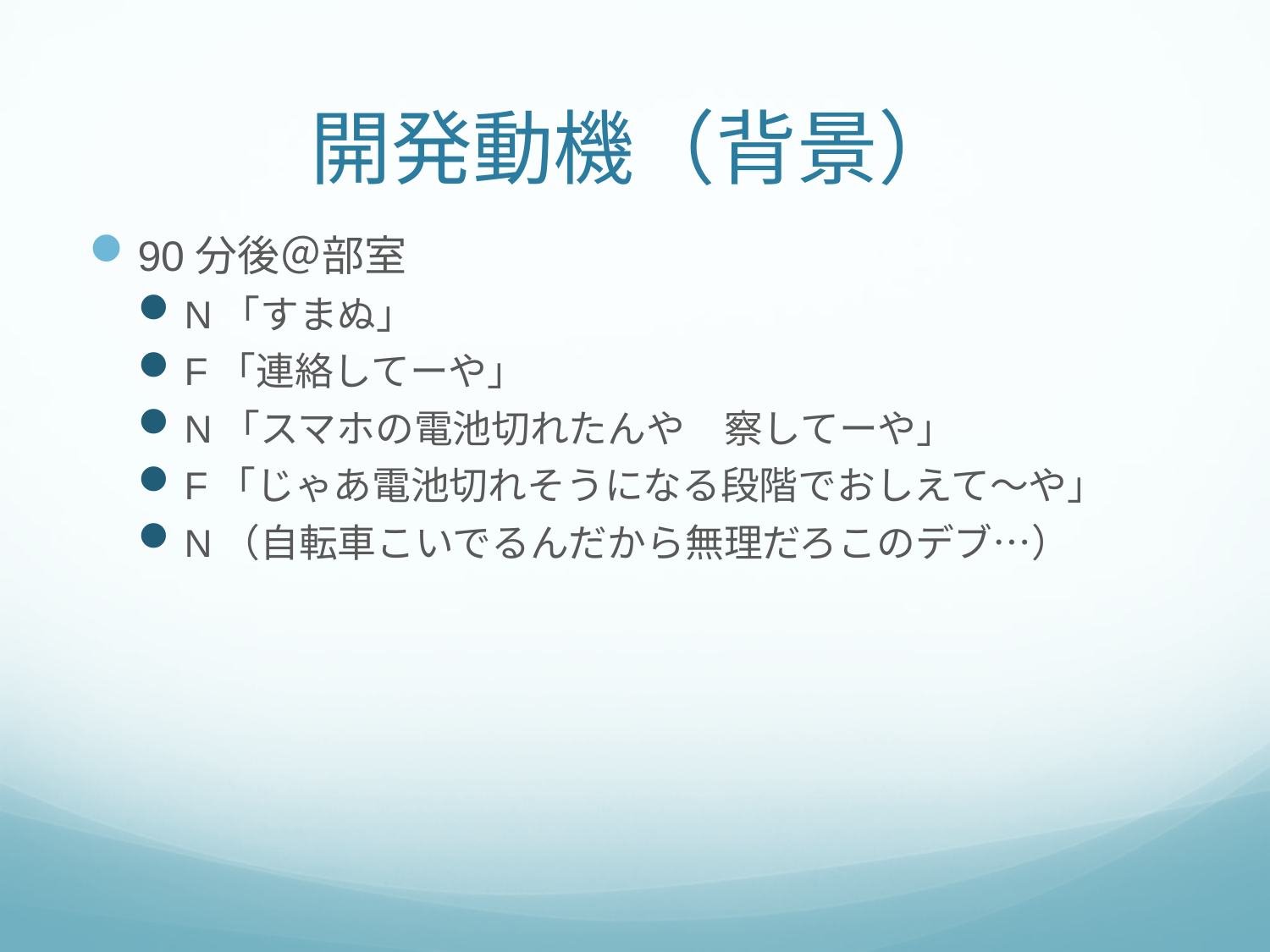

# 開発動機（背景）
90分後＠部室
N「すまぬ」
F「連絡してーや」
N「スマホの電池切れたんや　察してーや」
F「じゃあ電池切れそうになる段階でおしえて～や」
N（自転車こいでるんだから無理だろこのデブ…）